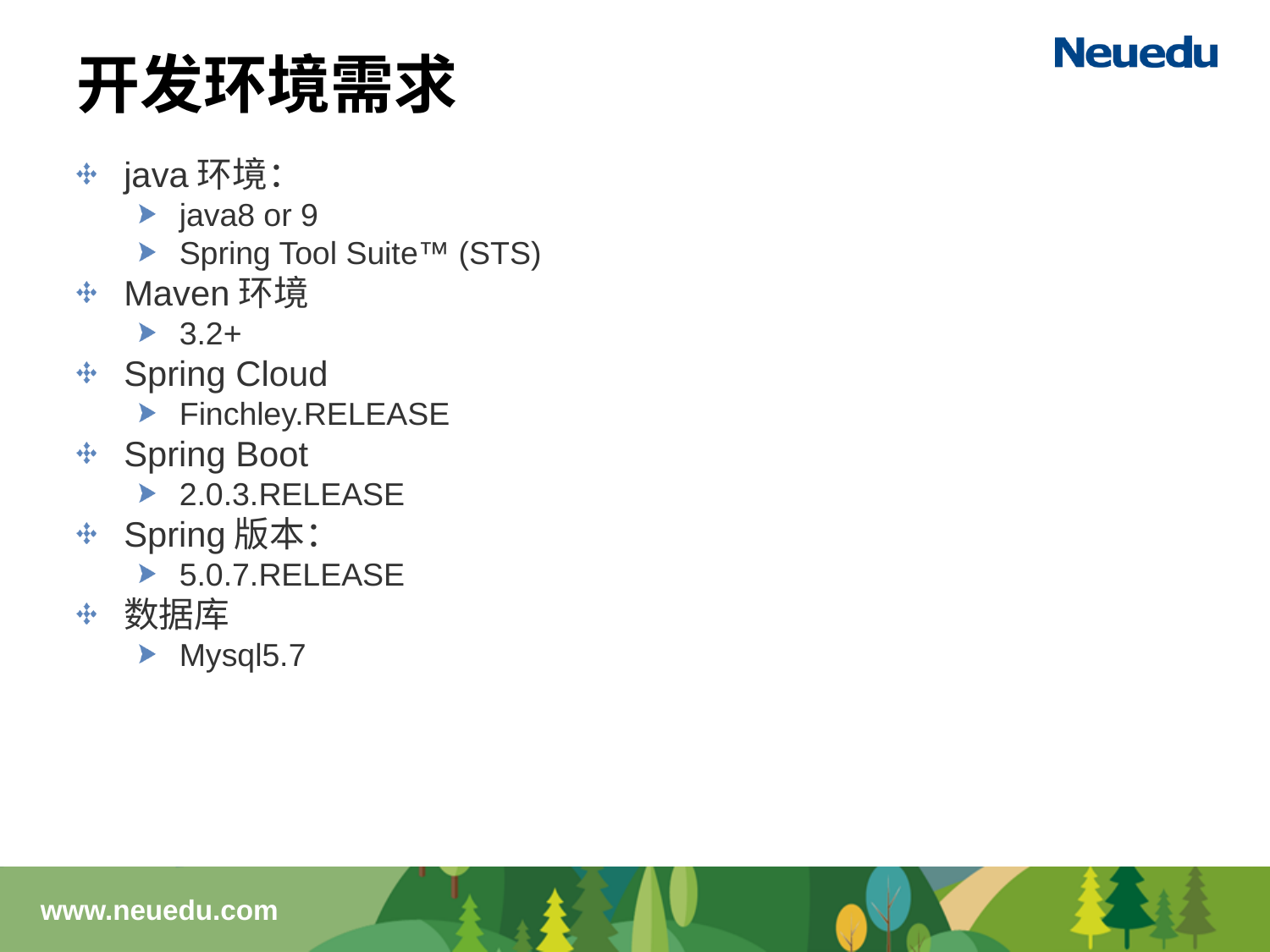

# 开发环境需求
java环境：
java8 or 9
Spring Tool Suite™ (STS)
Maven环境
3.2+
Spring Cloud
Finchley.RELEASE
Spring Boot
2.0.3.RELEASE
Spring版本：
5.0.7.RELEASE
数据库
Mysql5.7